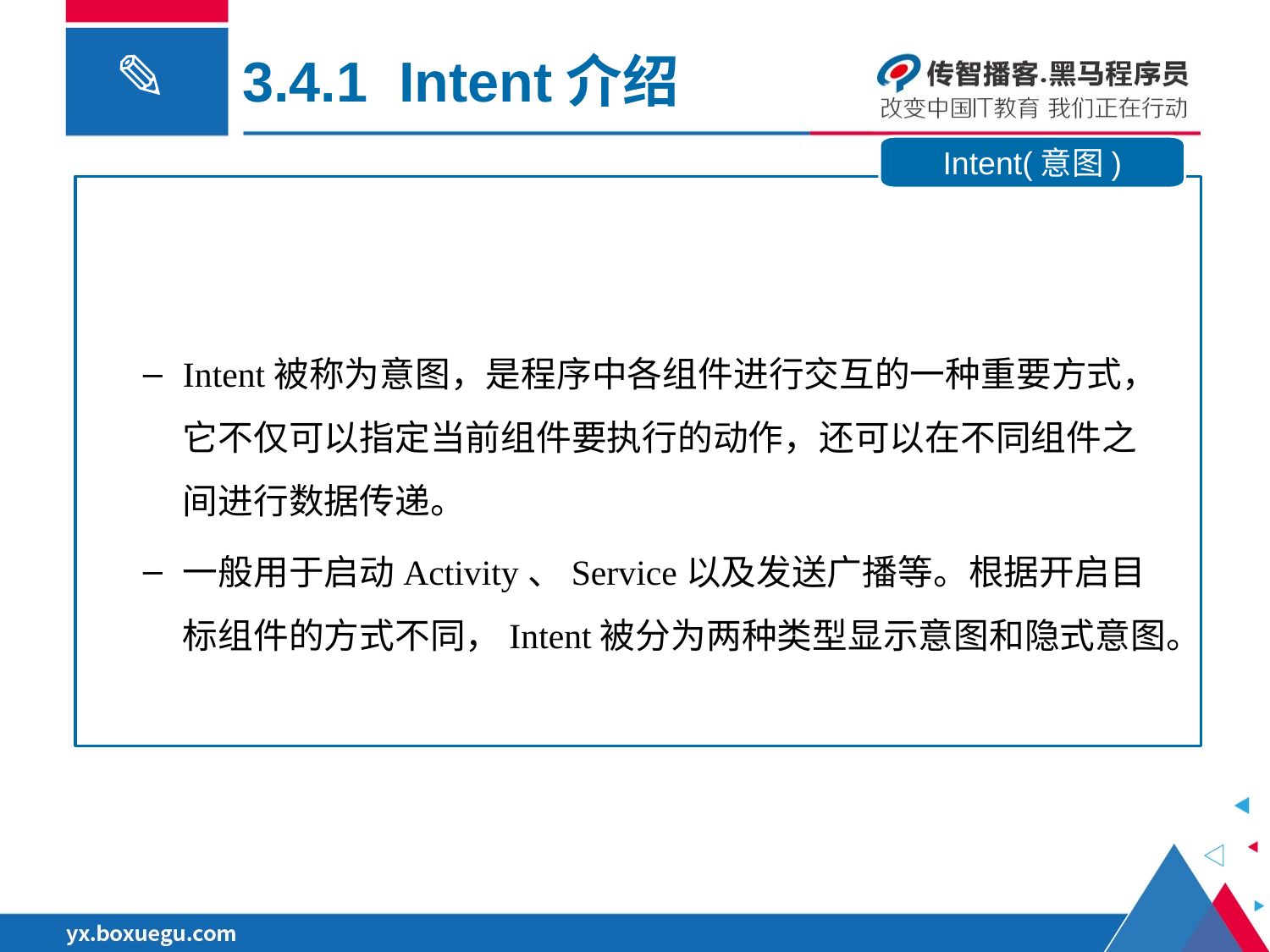

3.4.1  Intent介绍

Intent(意图)

Intent被称为意图，是程序中各组件进行交互的一种重要方式，它不仅可以指定当前组件要执行的动作，还可以在不同组件之间进行数据传递。
一般用于启动Activity、Service以及发送广播等。根据开启目标组件的方式不同，Intent被分为两种类型显示意图和隐式意图。